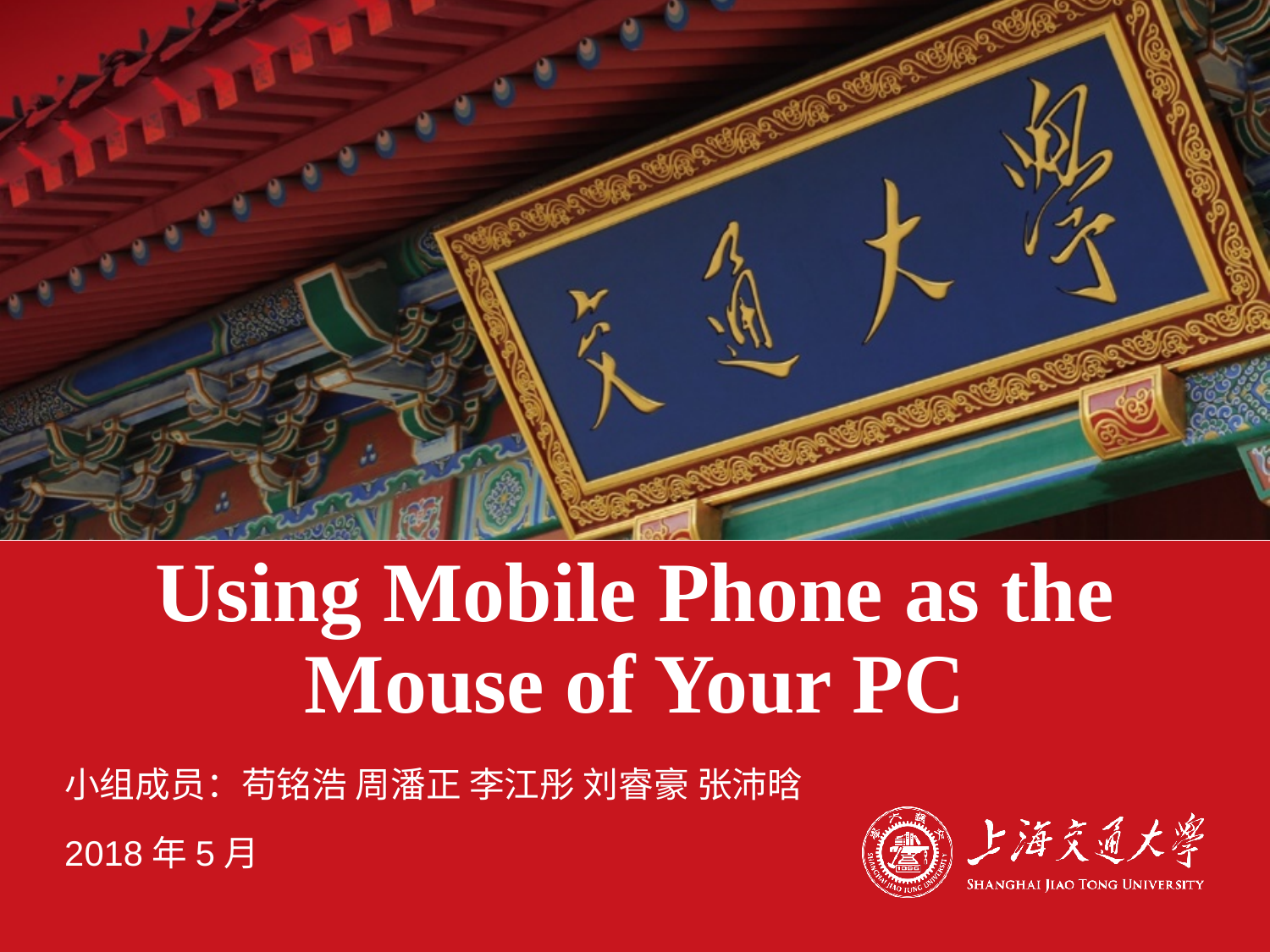

# Using Mobile Phone as the Mouse of Your PC
小组成员：苟铭浩 周潘正 李江彤 刘睿豪 张沛晗
2018年5月